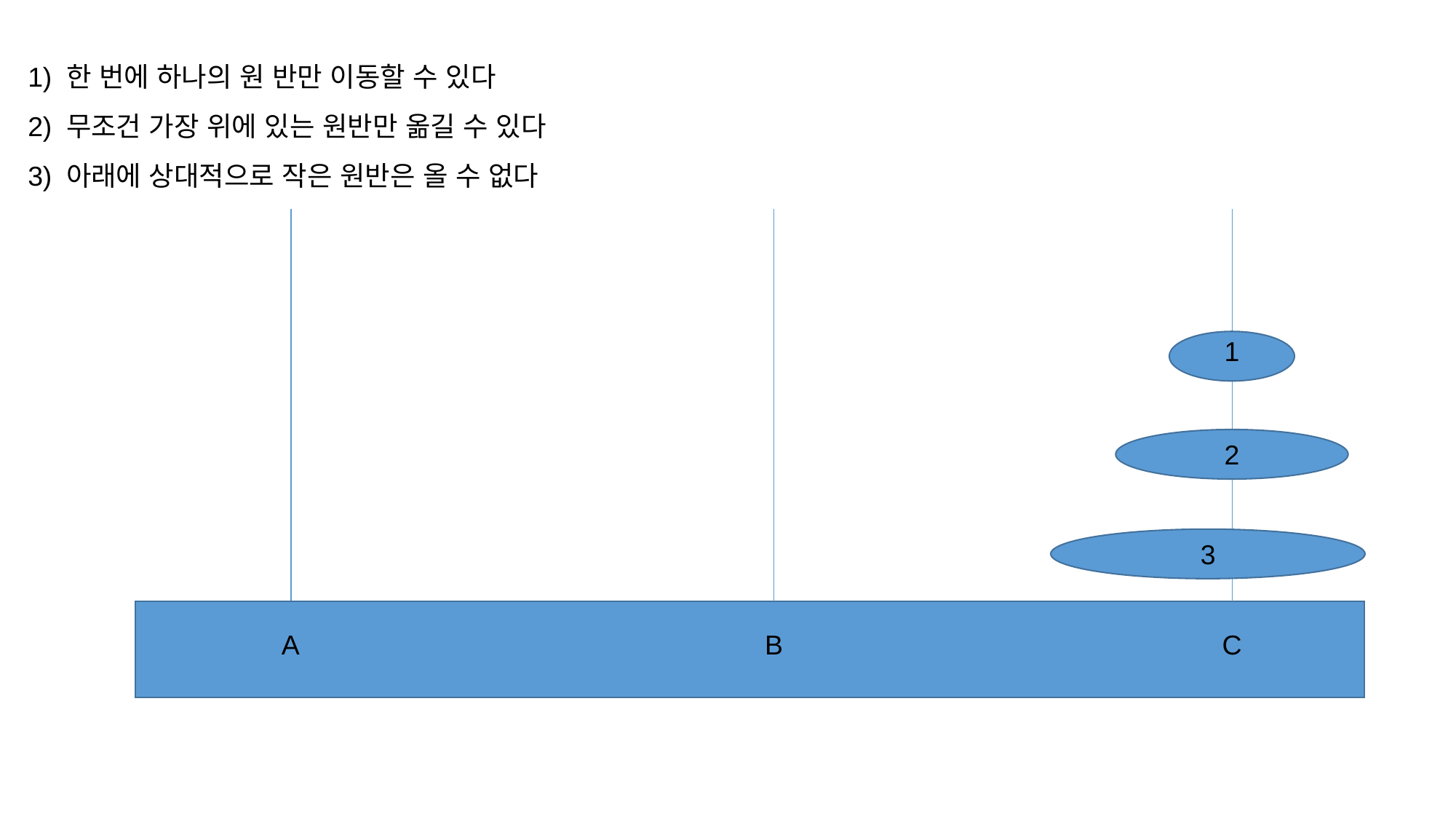

1) 한 번에 하나의 원 반만 이동할 수 있다
2) 무조건 가장 위에 있는 원반만 옮길 수 있다
3) 아래에 상대적으로 작은 원반은 올 수 없다
1

2

3

A
B
C